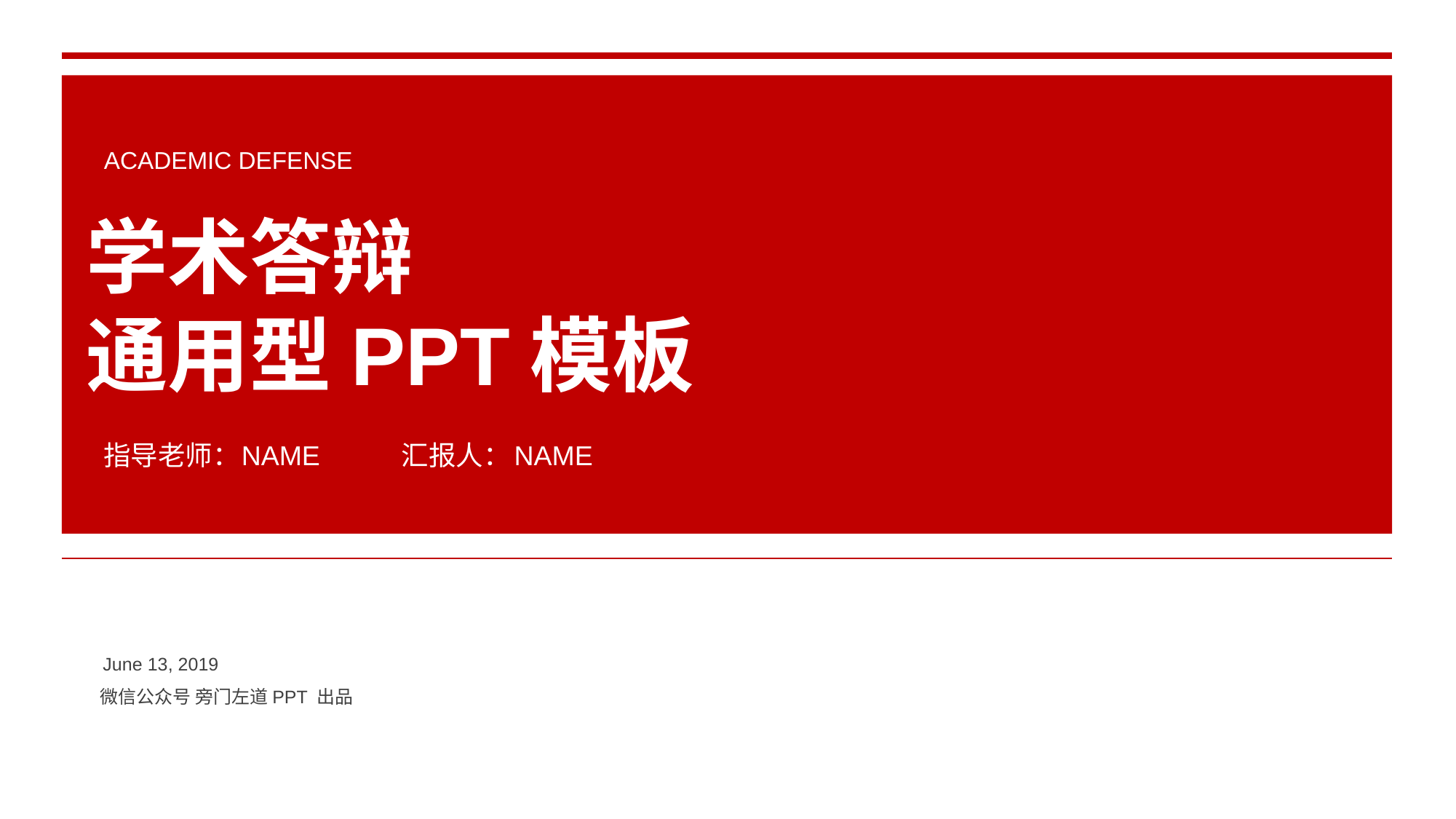

ACADEMIC DEFENSE
学术答辩
通用型PPT模板
指导老师：
NAME
汇报人：
NAME
June 13, 2019
微信公众号 旁门左道PPT 出品